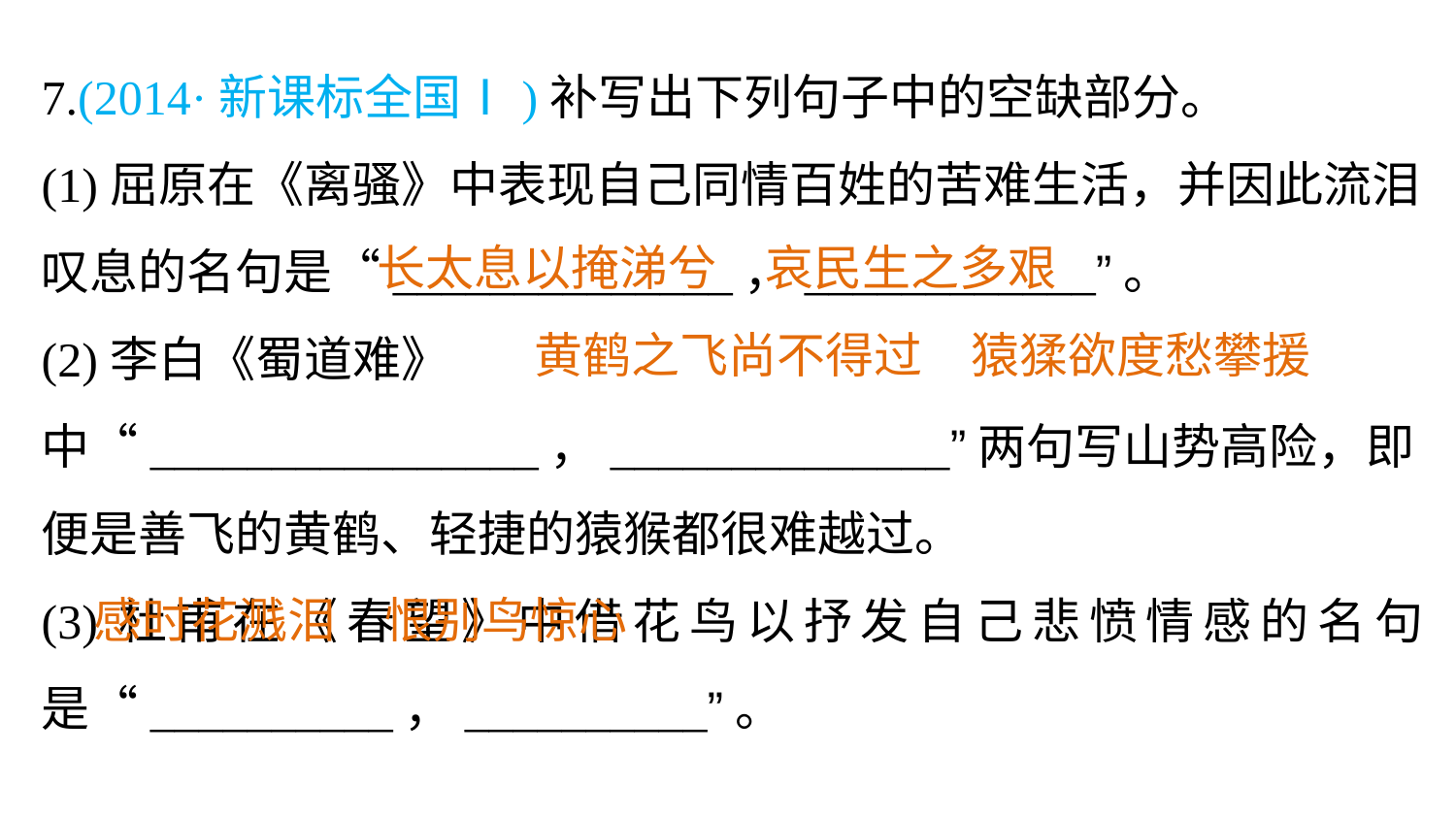

7.(2014·新课标全国Ⅰ)补写出下列句子中的空缺部分。
(1)屈原在《离骚》中表现自己同情百姓的苦难生活，并因此流泪叹息的名句是“______________，____________”。
(2)李白《蜀道难》中“________________，______________”两句写山势高险，即便是善飞的黄鹤、轻捷的猿猴都很难越过。
(3)杜甫在《春望》中借花鸟以抒发自己悲愤情感的名句是“__________，__________”。
长太息以掩涕兮　哀民生之多艰
黄鹤之飞尚不得过　猿猱欲度愁攀援
感时花溅泪　恨别鸟惊心